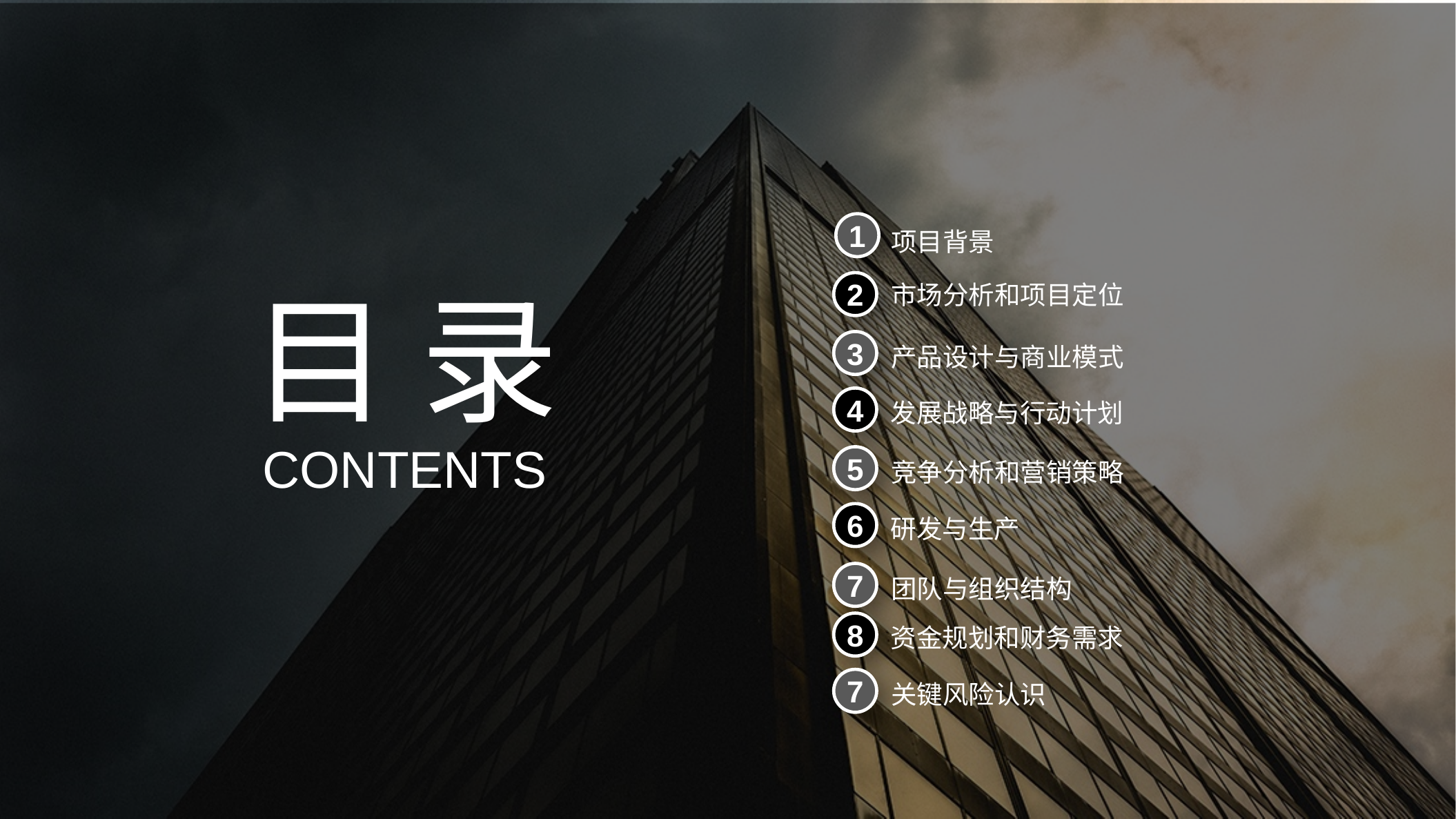

1
项目背景
2
目 录
市场分析和项目定位
3
产品设计与商业模式
发展战略与行动计划
4
CONTENTS
5
竞争分析和营销策略
6
研发与生产
7
团队与组织结构
8
资金规划和财务需求
7
关键风险认识